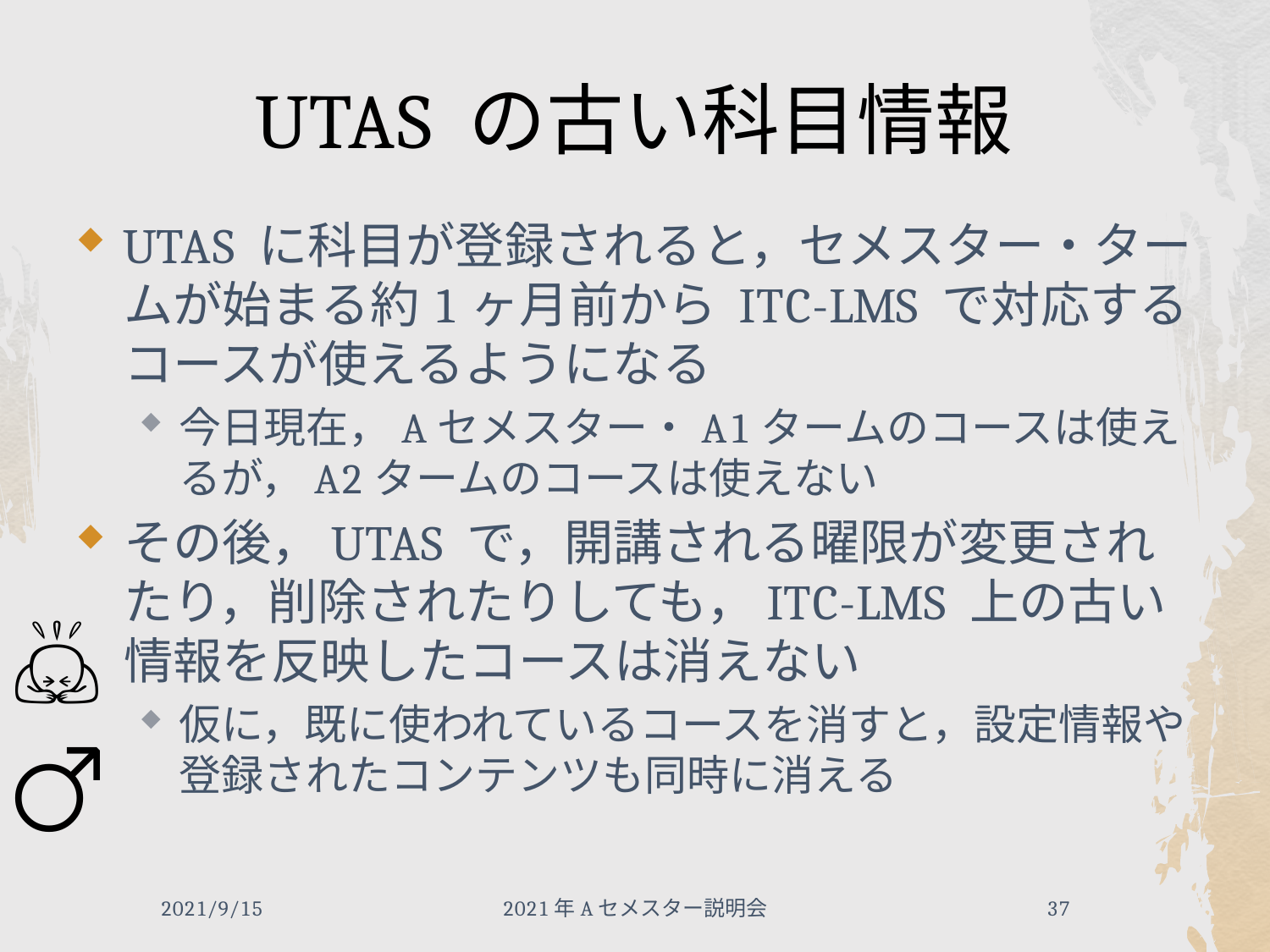

# UTAS の古い科目情報
UTAS に科目が登録されると，セメスター・タームが始まる約1ヶ月前から ITC-LMS で対応するコースが使えるようになる
今日現在，Aセメスター・A1タームのコースは使えるが，A2タームのコースは使えない
その後，UTAS で，開講される曜限が変更されたり，削除されたりしても，ITC-LMS 上の古い情報を反映したコースは消えない
仮に，既に使われているコースを消すと，設定情報や登録されたコンテンツも同時に消える
🙇‍♂️
2021/9/15
2021年Aセメスター説明会
37